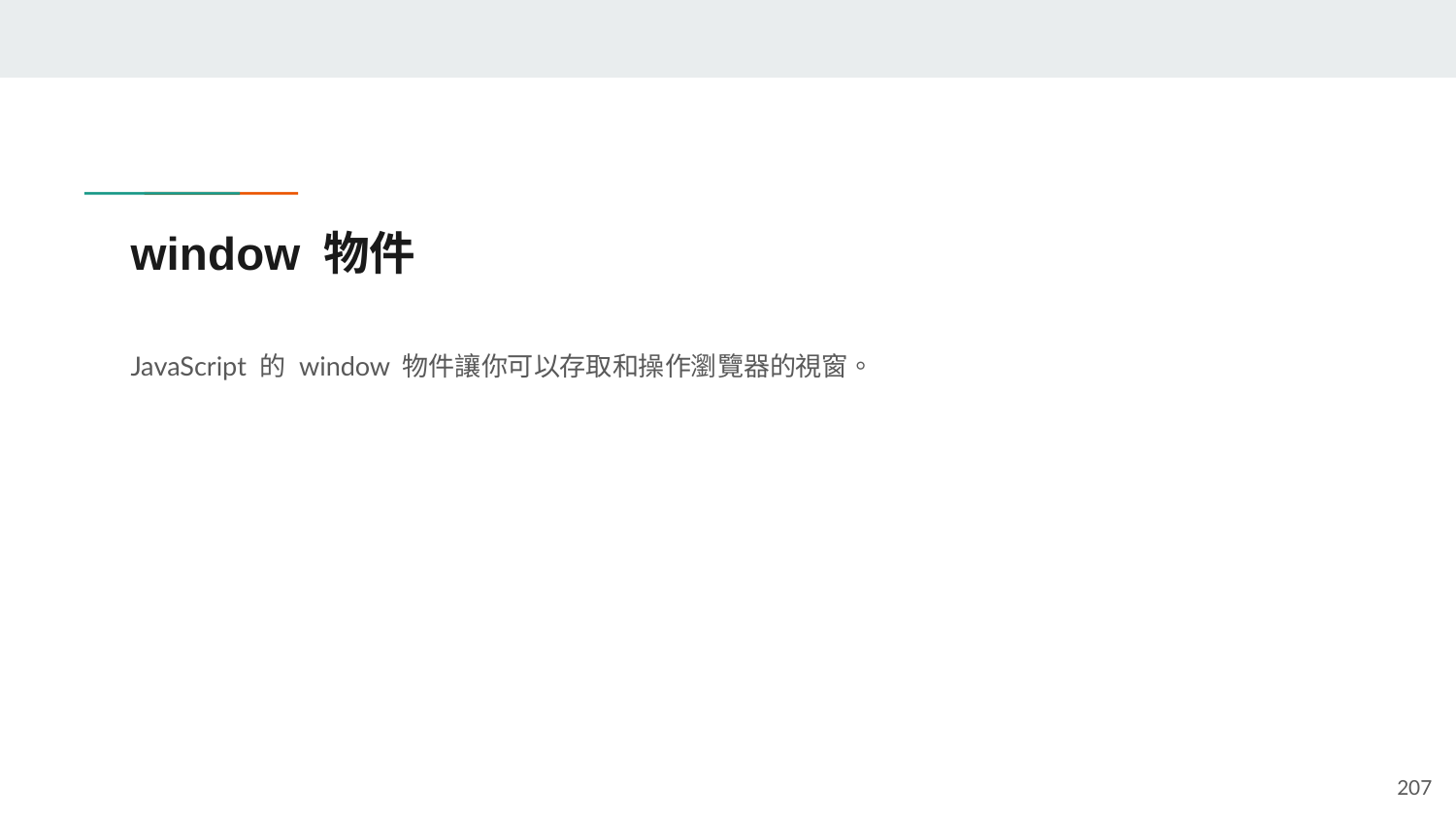

# window 物件
JavaScript 的 window 物件讓你可以存取和操作瀏覽器的視窗。
207